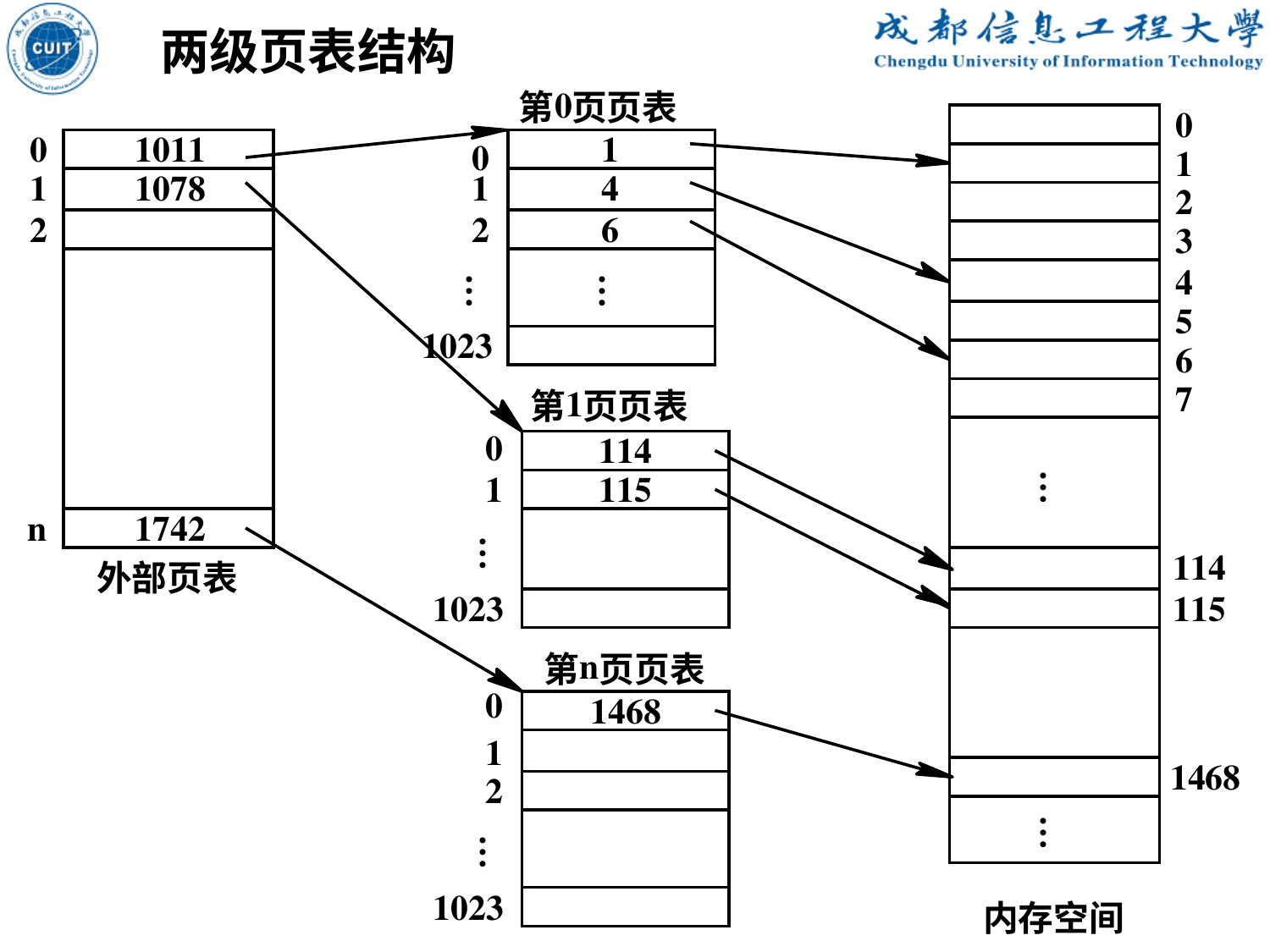

两级页表结构
0
第
页页表
0

0
1011

1

0
1

1
1078
1
4

2

2
2
6

3

4

…
…
5

1023

6

7

1
第
页页表

0
114

…
1
115

n
1742

…
114

外部页表
1023
115

n
第
页页表

0
1468

1

1468

2

…
…
1023

内存空间